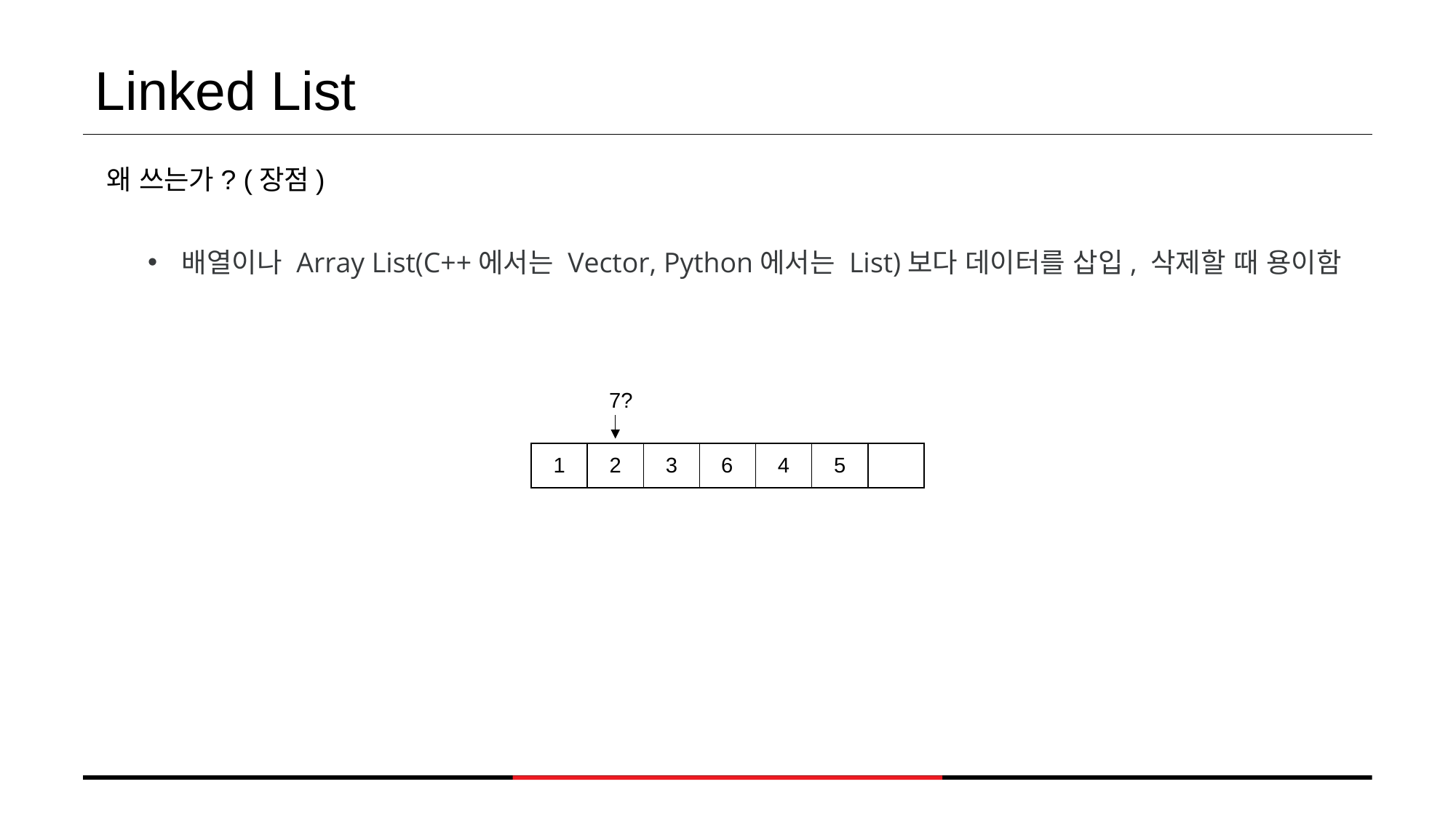

Linked List
왜 쓰는가? (장점)
배열이나 Array List(C++에서는 Vector, Python에서는 List)보다 데이터를 삽입, 삭제할 때 용이함
7?
| 1 | 2 | 3 |  | 4 | 5 |  |
| --- | --- | --- | --- | --- | --- | --- |
6